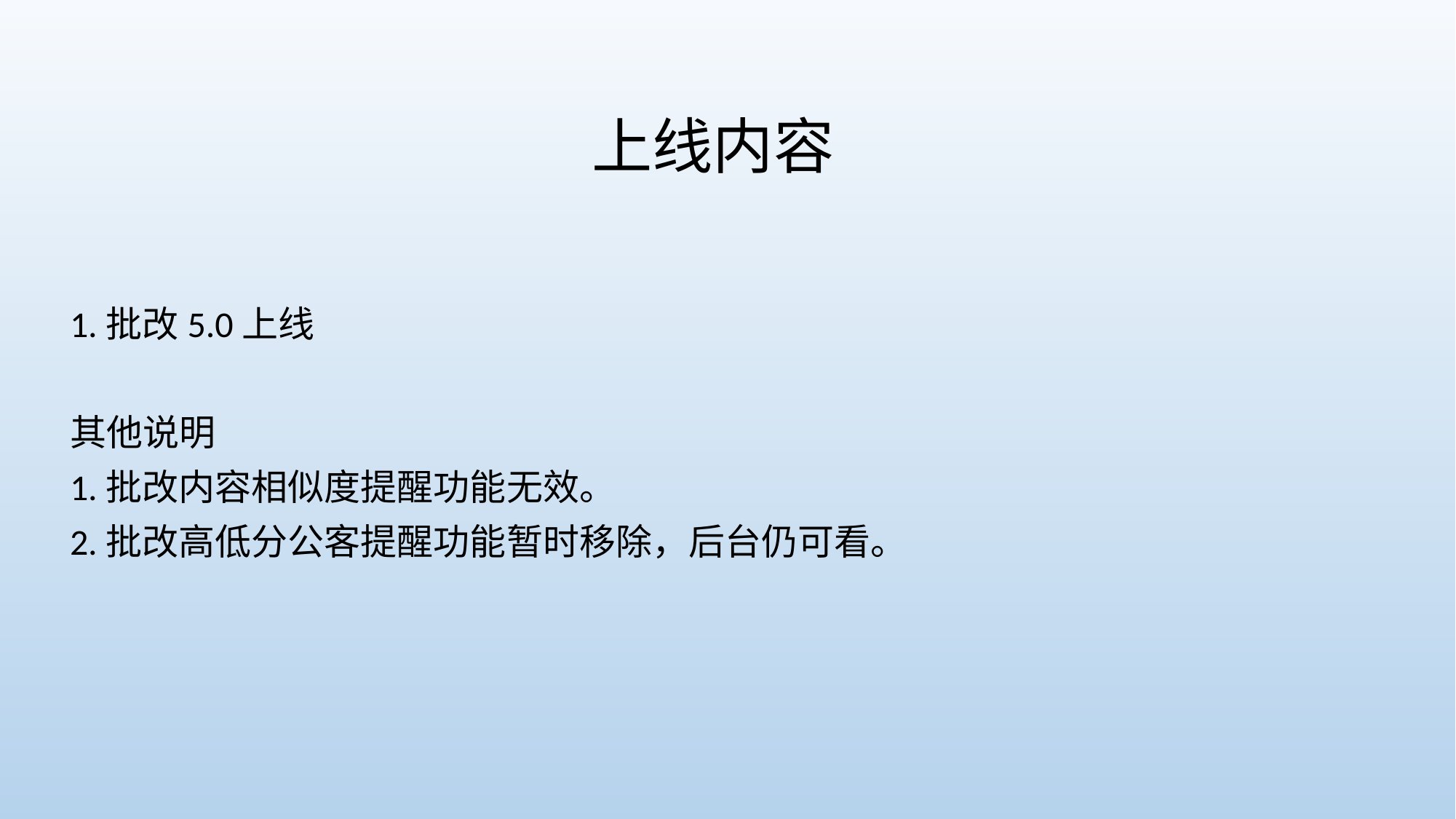

上线内容

1.批改5.0上线

其他说明
1.批改内容相似度提醒功能无效。
2.批改高低分公客提醒功能暂时移除，后台仍可看。